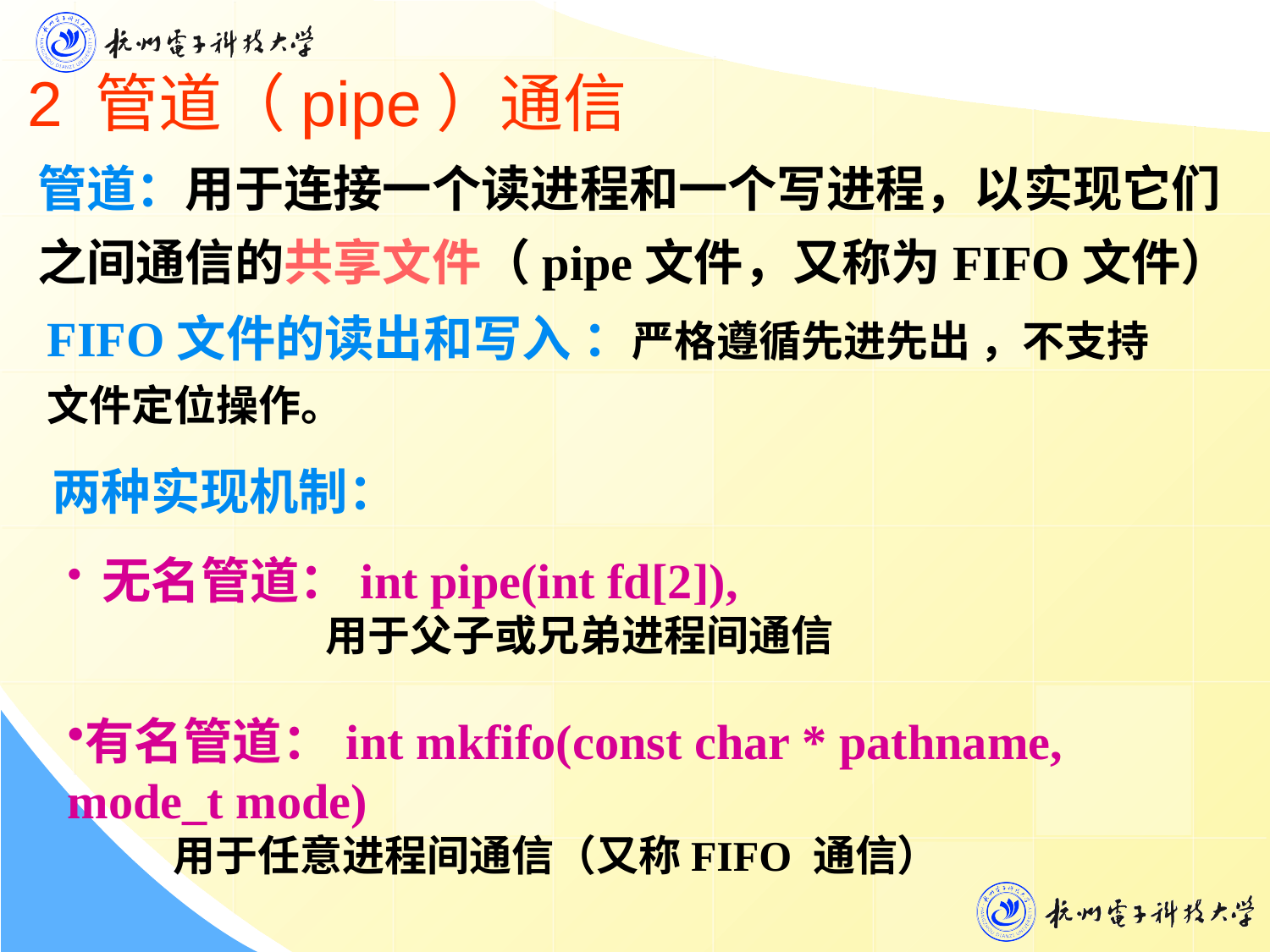

2 管道（pipe）通信
管道：用于连接一个读进程和一个写进程，以实现它们之间通信的共享文件（pipe文件，又称为FIFO文件）
FIFO文件的读出和写入 ：严格遵循先进先出 ，不支持文件定位操作。
两种实现机制：
 无名管道：int pipe(int fd[2]),
                          用于父子或兄弟进程间通信

有名管道： int mkfifo(const char * pathname,       mode_t mode)
          用于任意进程间通信（又称FIFO 通信）